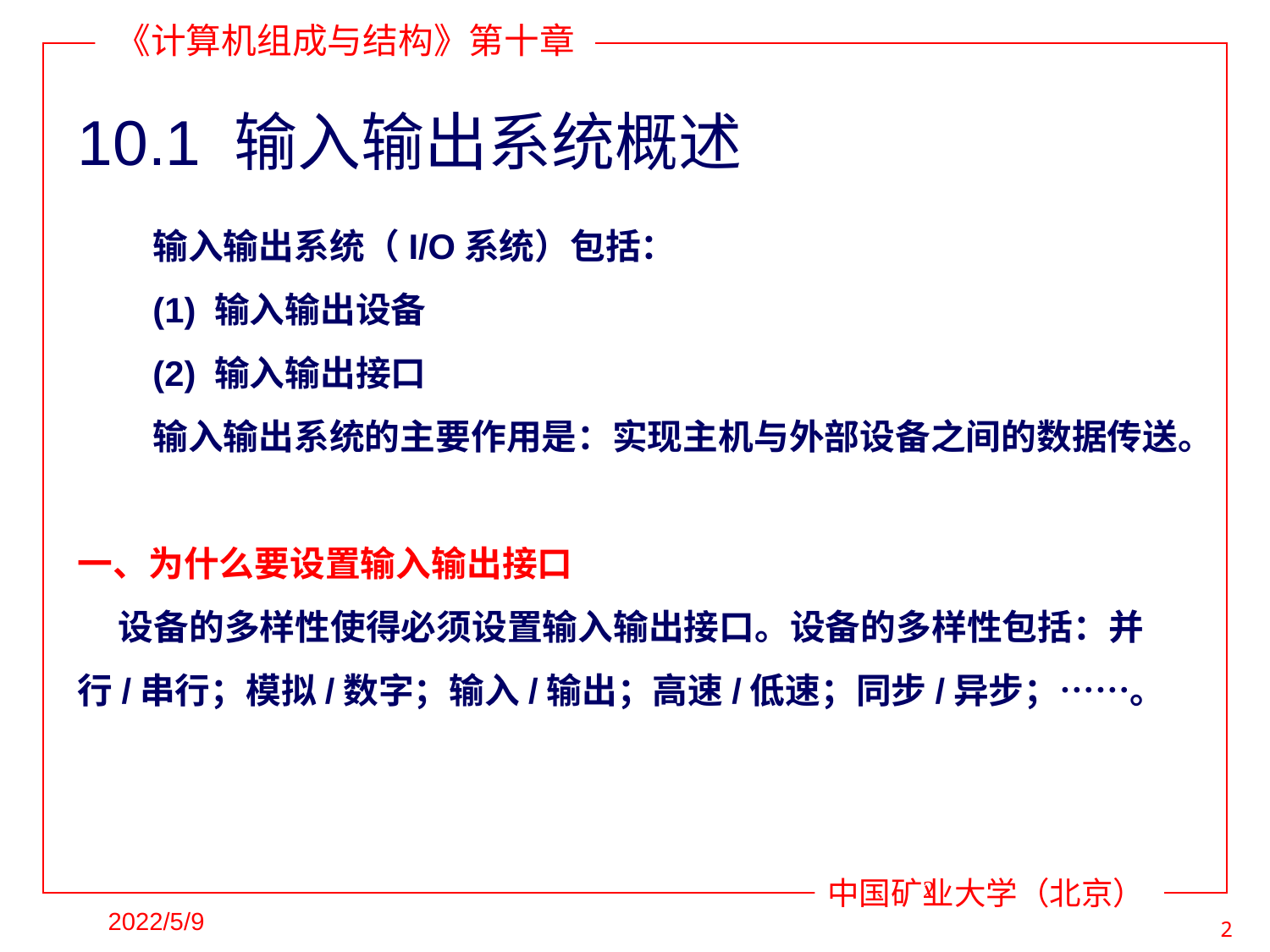

# 10.1 输入输出系统概述
输入输出系统（I/O系统）包括：
(1) 输入输出设备
(2) 输入输出接口
输入输出系统的主要作用是：实现主机与外部设备之间的数据传送。

一、为什么要设置输入输出接口
    设备的多样性使得必须设置输入输出接口。设备的多样性包括：并行/串行；模拟/数字；输入/输出；高速/低速；同步/异步；……。
2
2022/5/9